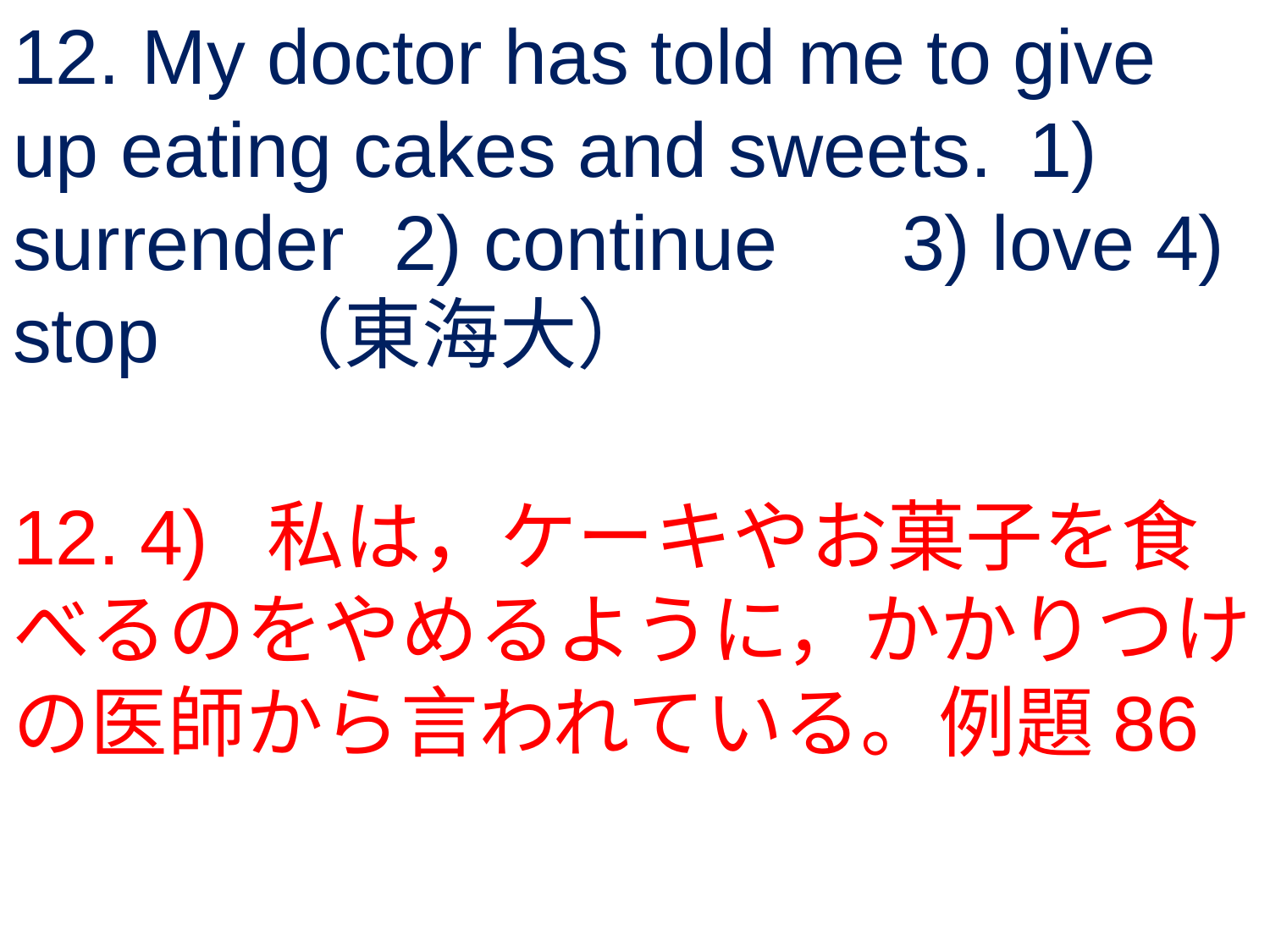

# 12. My doctor has told me to give up eating cakes and sweets.	1) surrender	2) continue	3) love	4) stop	（東海大）
12.	4) 	私は，ケーキやお菓子を食べるのをやめるように，かかりつけの医師から言われている。例題86